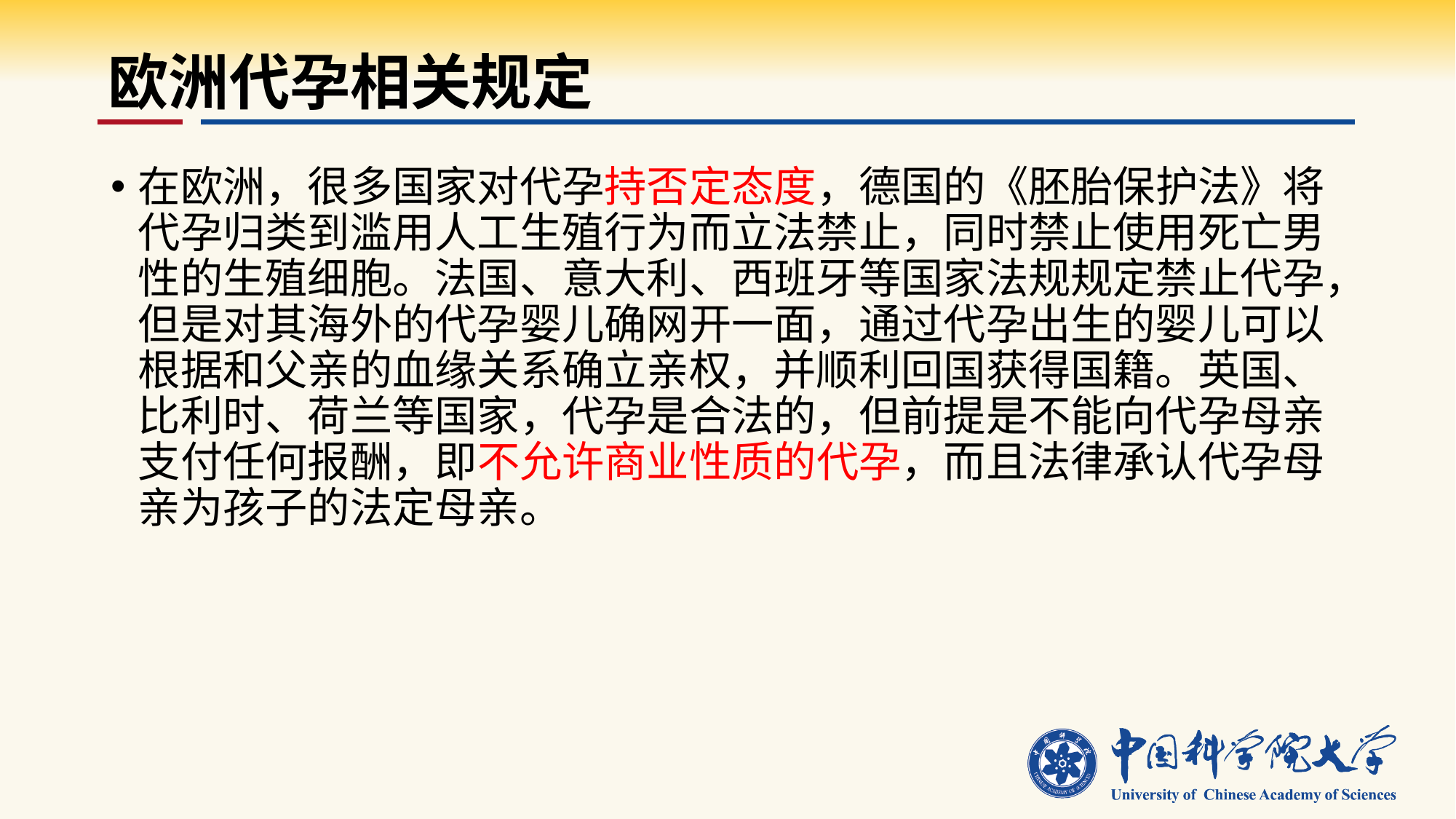

# 欧洲代孕相关规定
在欧洲，很多国家对代孕持否定态度，德国的《胚胎保护法》将代孕归类到滥用人工生殖行为而立法禁止，同时禁止使用死亡男性的生殖细胞。法国、意大利、西班牙等国家法规规定禁止代孕，但是对其海外的代孕婴儿确网开一面，通过代孕出生的婴儿可以根据和父亲的血缘关系确立亲权，并顺利回国获得国籍。英国、比利时、荷兰等国家，代孕是合法的，但前提是不能向代孕母亲支付任何报酬，即不允许商业性质的代孕，而且法律承认代孕母亲为孩子的法定母亲。